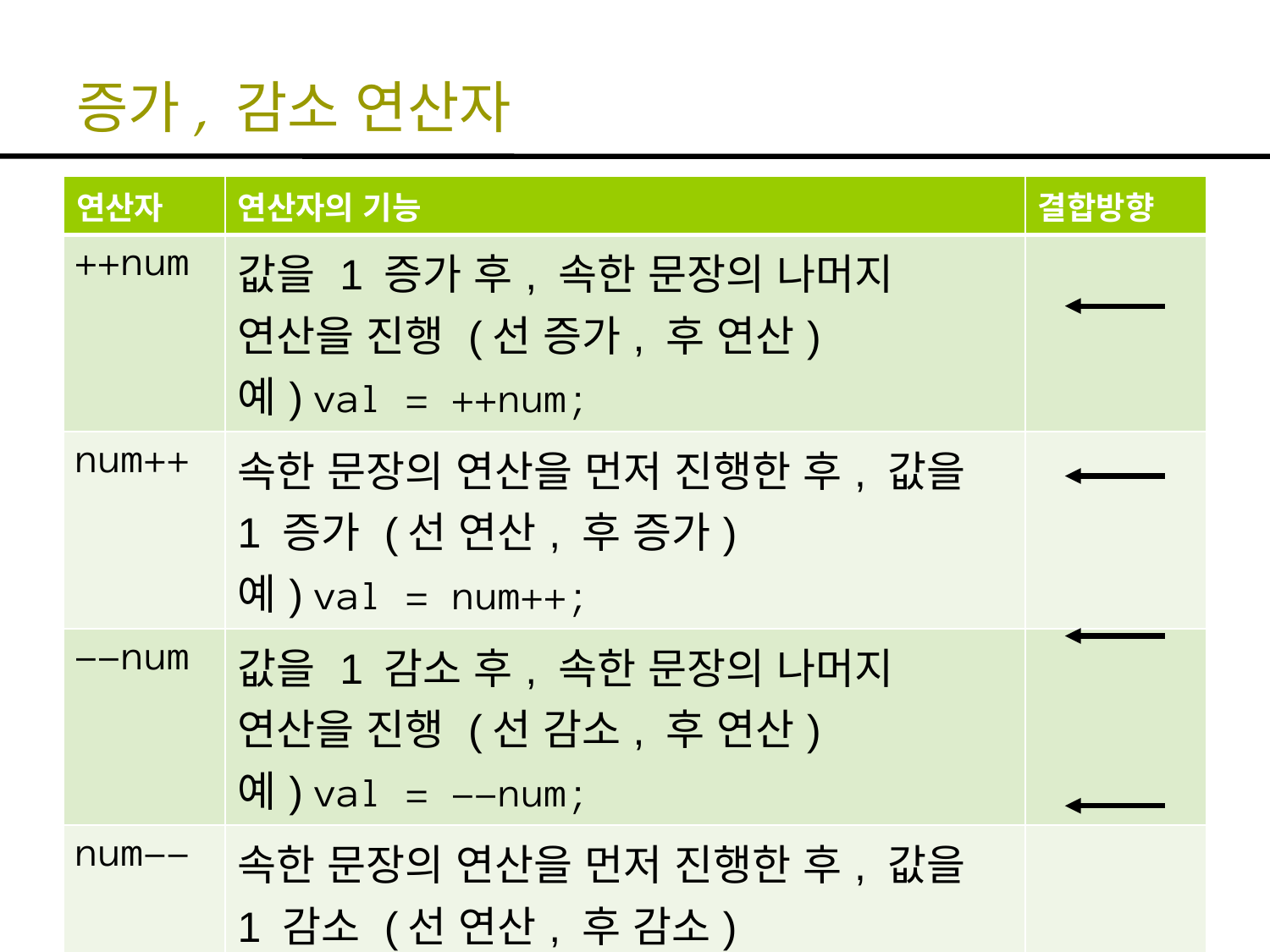

# 증가, 감소 연산자
| 연산자 | 연산자의 기능 | 결합방향 |
| --- | --- | --- |
| ++num | 값을 1 증가 후, 속한 문장의 나머지 연산을 진행 (선 증가, 후 연산) 예) val = ++num; |  |
| num++ | 속한 문장의 연산을 먼저 진행한 후, 값을 1 증가 (선 연산, 후 증가) 예) val = num++; |  |
| --num | 값을 1 감소 후, 속한 문장의 나머지 연산을 진행 (선 감소, 후 연산) 예) val = --num; |  |
| num-- | 속한 문장의 연산을 먼저 진행한 후, 값을 1 감소 (선 연산, 후 감소) 예) val = num--; |  |